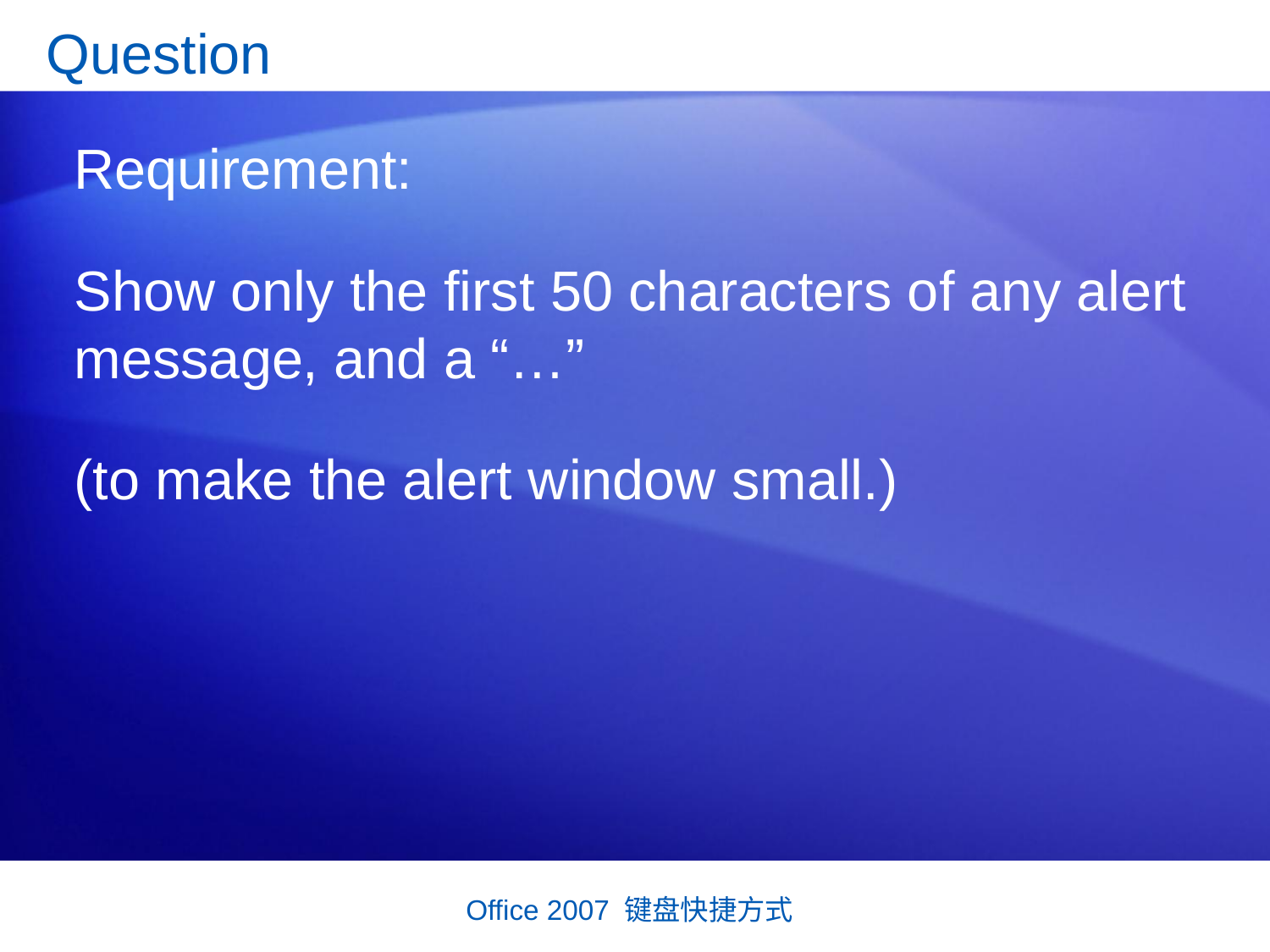

Question

Requirement:
Show only the first 50 characters of any alert message, and a “…”
(to make the alert window small.)

Office 2007 键盘快捷方式